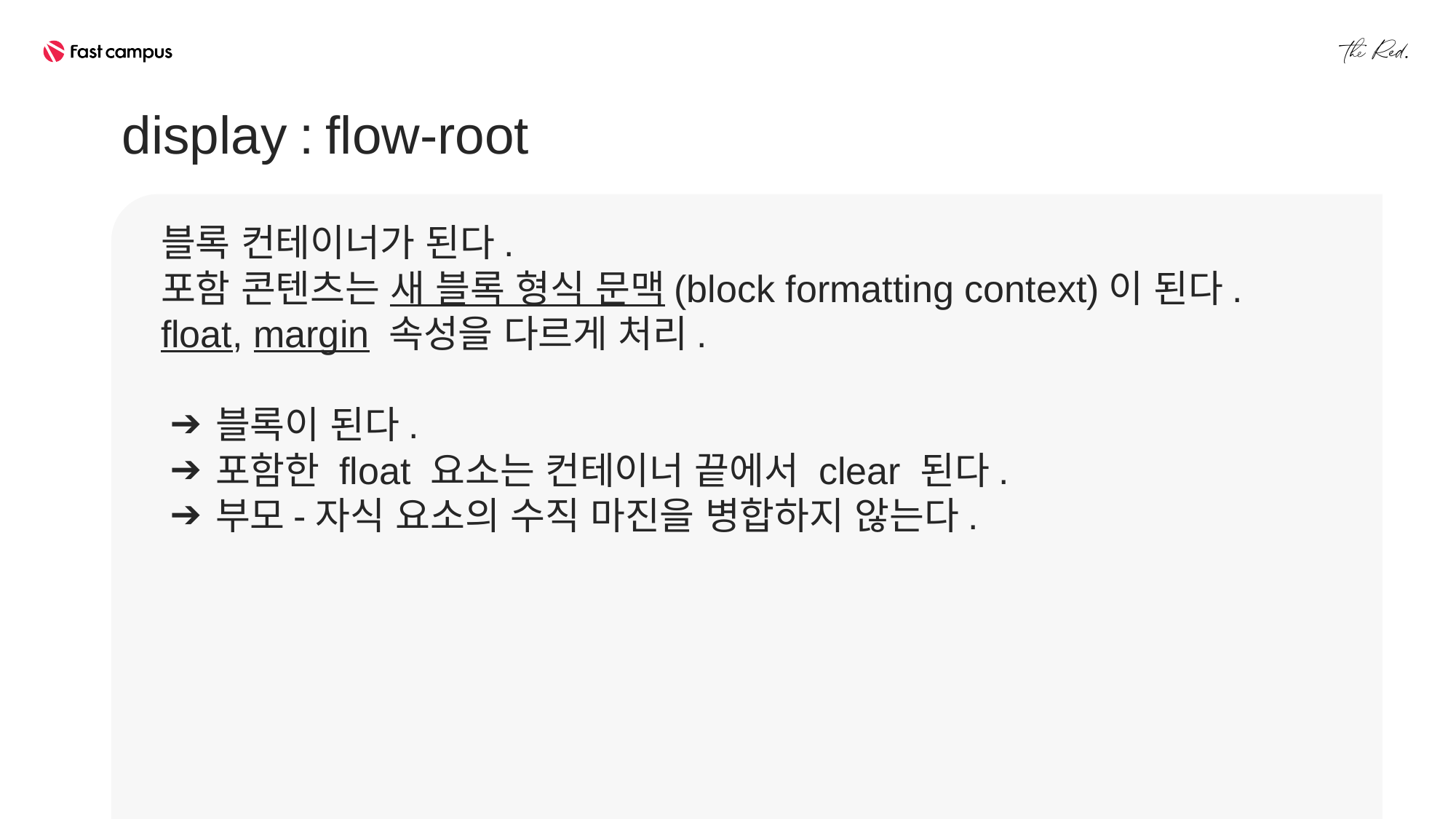

display : flow-root
블록 컨테이너가 된다.
포함 콘텐츠는 새 블록 형식 문맥(block formatting context)이 된다.
float, margin 속성을 다르게 처리.

블록이 된다.
포함한 float 요소는 컨테이너 끝에서 clear 된다.
부모-자식 요소의 수직 마진을 병합하지 않는다.